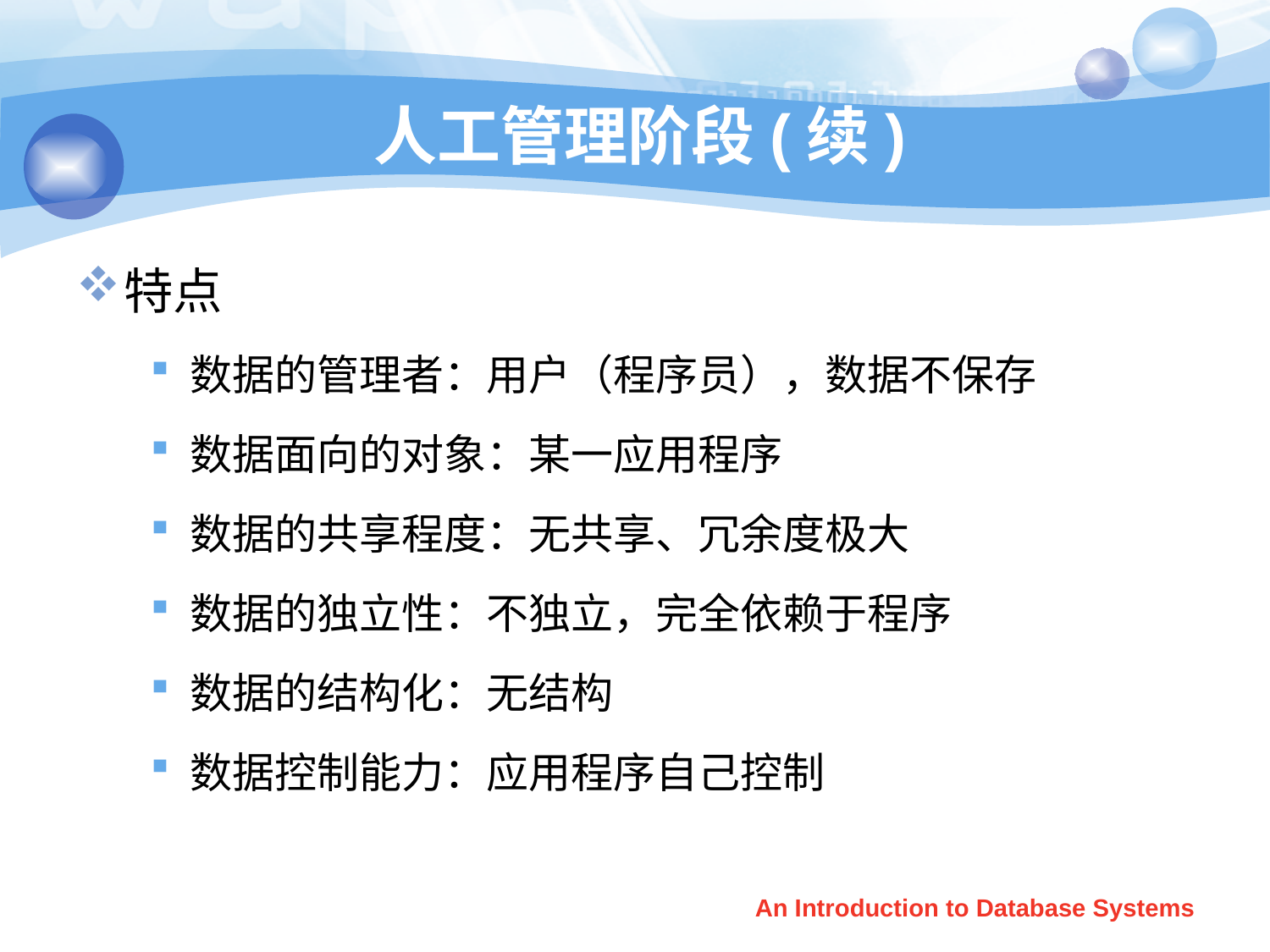

# 人工管理阶段(续)
特点
数据的管理者：用户（程序员），数据不保存
数据面向的对象：某一应用程序
数据的共享程度：无共享、冗余度极大
数据的独立性：不独立，完全依赖于程序
数据的结构化：无结构
数据控制能力：应用程序自己控制
An Introduction to Database Systems